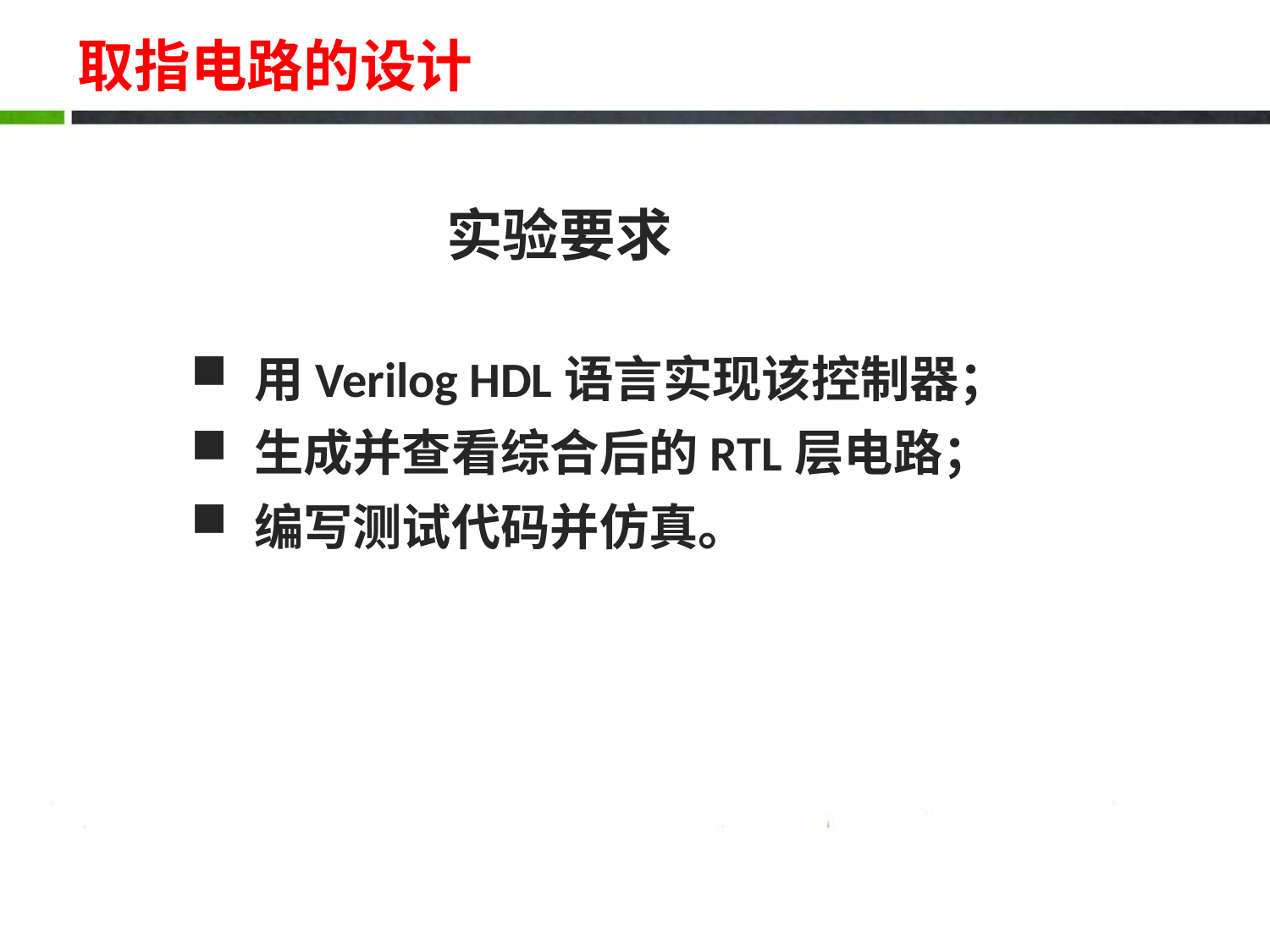

# 取指电路的设计
实验要求
用Verilog HDL语言实现该控制器；
生成并查看综合后的RTL层电路；
编写测试代码并仿真。